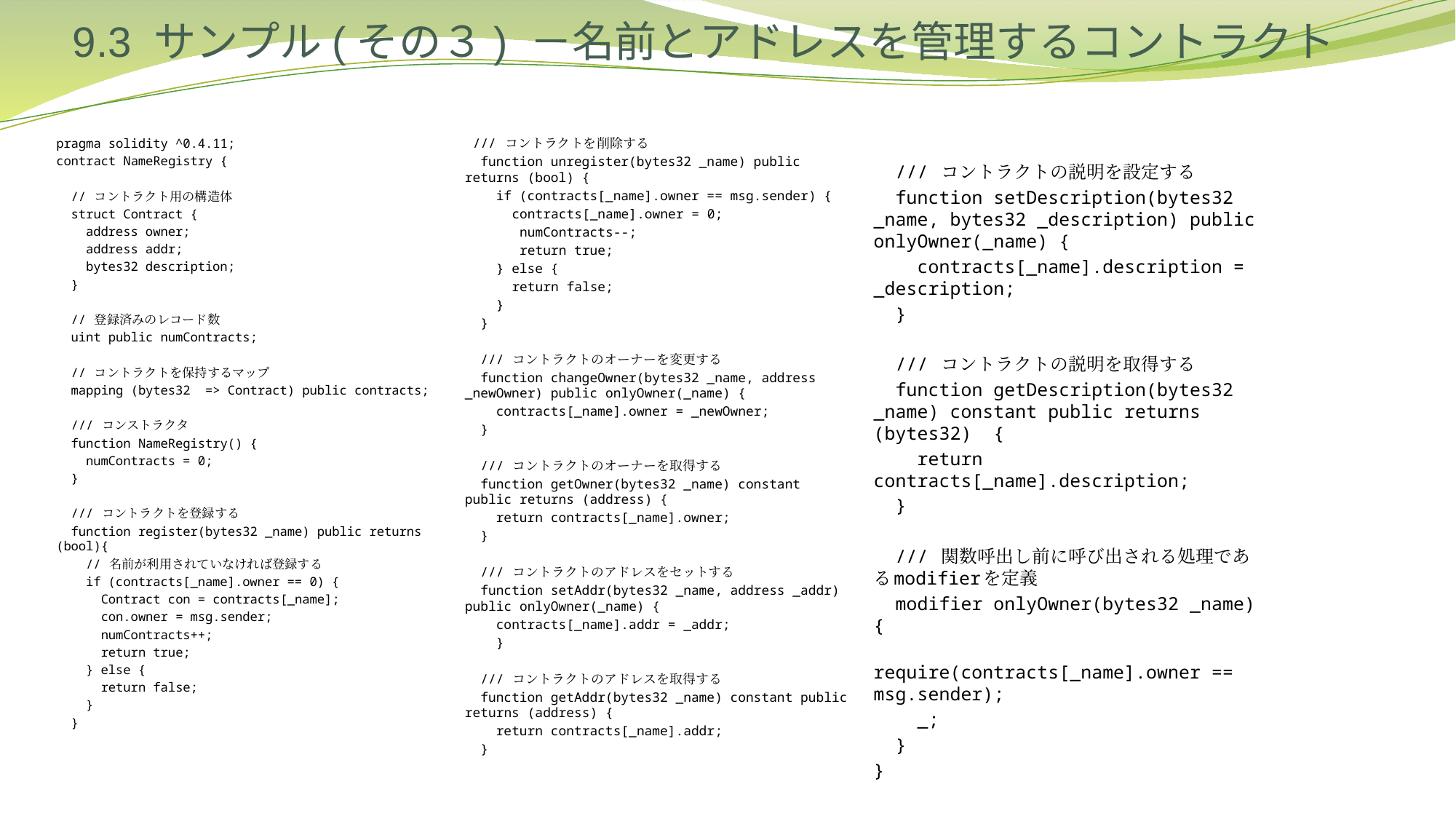

# 9.3 サンプル(その３) －名前とアドレスを管理するコントラクト

 /// コントラクトを削除する
  function unregister(bytes32 _name) public returns (bool) {
    if (contracts[_name].owner == msg.sender) {
      contracts[_name].owner = 0;
       numContracts--;
       return true;
    } else {
      return false;
    }
  }

  /// コントラクトのオーナーを変更する
  function changeOwner(bytes32 _name, address _newOwner) public onlyOwner(_name) {
    contracts[_name].owner = _newOwner;
  }

  /// コントラクトのオーナーを取得する
  function getOwner(bytes32 _name) constant public returns (address) {
    return contracts[_name].owner;
  }

  /// コントラクトのアドレスをセットする
  function setAddr(bytes32 _name, address _addr) public onlyOwner(_name) {
    contracts[_name].addr = _addr;
    }

  /// コントラクトのアドレスを取得する
  function getAddr(bytes32 _name) constant public returns (address) {
    return contracts[_name].addr;
  }

  /// コントラクトの説明を設定する
  function setDescription(bytes32 _name, bytes32 _description) public onlyOwner(_name) {
    contracts[_name].description = _description;
  }

  /// コントラクトの説明を取得する
  function getDescription(bytes32 _name) constant public returns (bytes32)  {
    return contracts[_name].description;
  }

  /// 関数呼出し前に呼び出される処理であるmodifierを定義
  modifier onlyOwner(bytes32 _name) {
      require(contracts[_name].owner == msg.sender);
    _;
  }
}
pragma solidity ^0.4.11;
contract NameRegistry {

  // コントラクト用の構造体
  struct Contract {
    address owner;
    address addr;
    bytes32 description;
  }

  // 登録済みのレコード数
  uint public numContracts;

  // コントラクトを保持するマップ
  mapping (bytes32  => Contract) public contracts;

  /// コンストラクタ
  function NameRegistry() {
    numContracts = 0;
  }

  /// コントラクトを登録する
  function register(bytes32 _name) public returns (bool){
    // 名前が利用されていなければ登録する
    if (contracts[_name].owner == 0) {
      Contract con = contracts[_name];
      con.owner = msg.sender;
      numContracts++;
      return true;
    } else {
      return false;
    }
  }